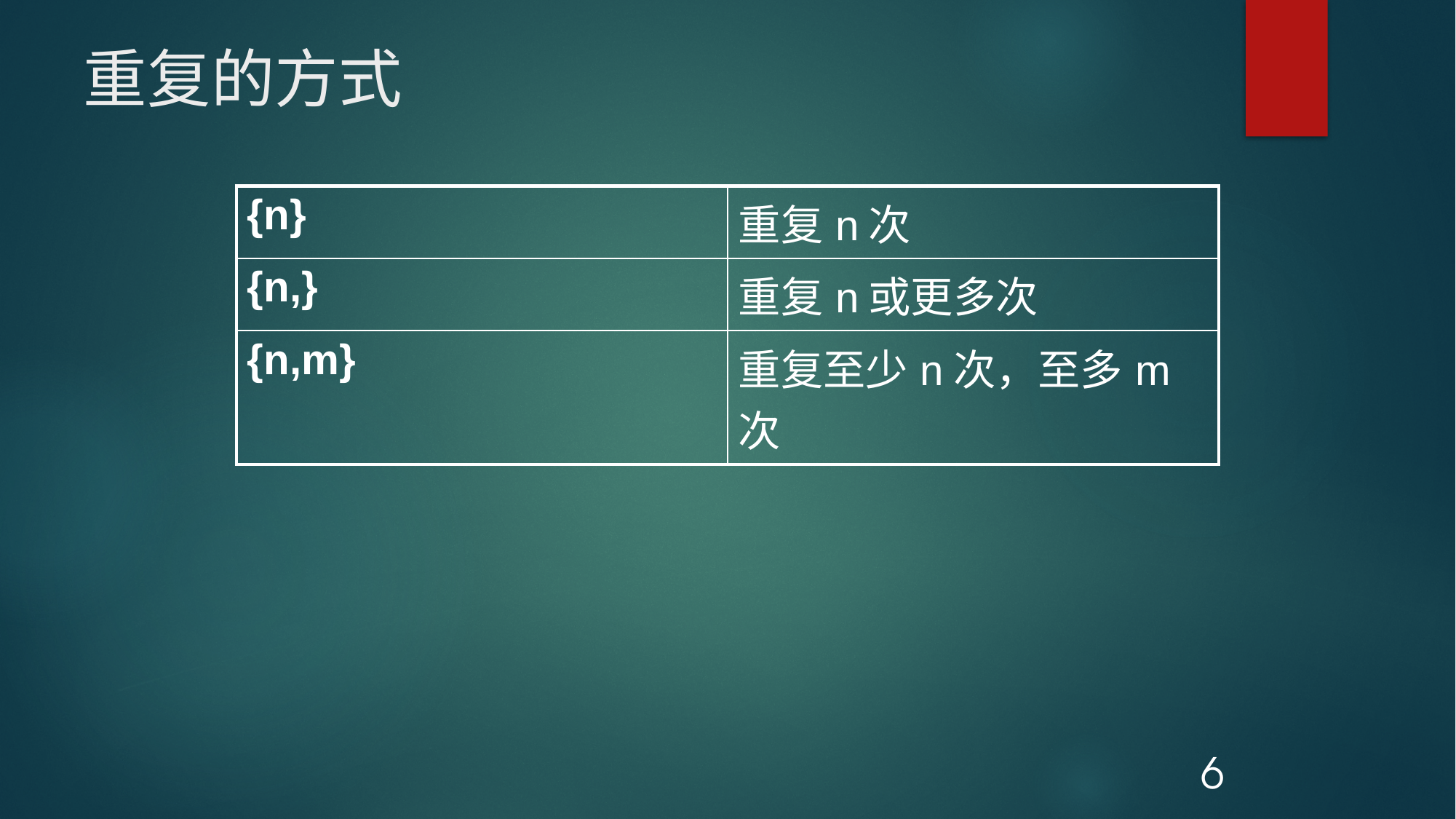

# 重复的方式
| {n} | 重复n次 |
| --- | --- |
| {n,} | 重复n或更多次 |
| {n,m} | 重复至少n次，至多m次 |
6